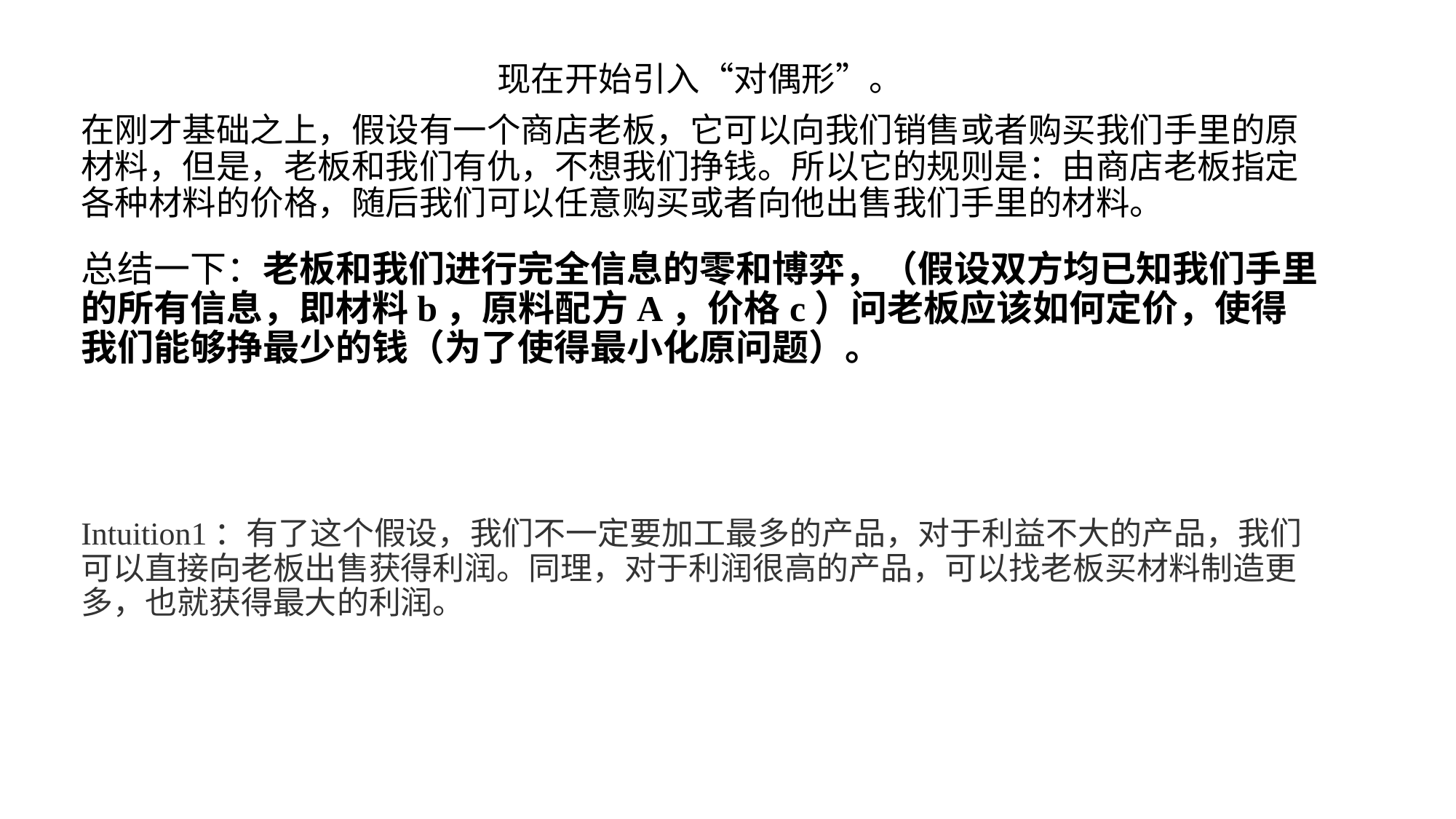

现在开始引入“对偶形”。
在刚才基础之上，假设有一个商店老板，它可以向我们销售或者购买我们手里的原材料，但是，老板和我们有仇，不想我们挣钱。所以它的规则是：由商店老板指定各种材料的价格，随后我们可以任意购买或者向他出售我们手里的材料。

总结一下：老板和我们进行完全信息的零和博弈，（假设双方均已知我们手里的所有信息，即材料b，原料配方A，价格c）问老板应该如何定价，使得我们能够挣最少的钱（为了使得最小化原问题）。
Intuition1：有了这个假设，我们不一定要加工最多的产品，对于利益不大的产品，我们可以直接向老板出售获得利润。同理，对于利润很高的产品，可以找老板买材料制造更多，也就获得最大的利润。